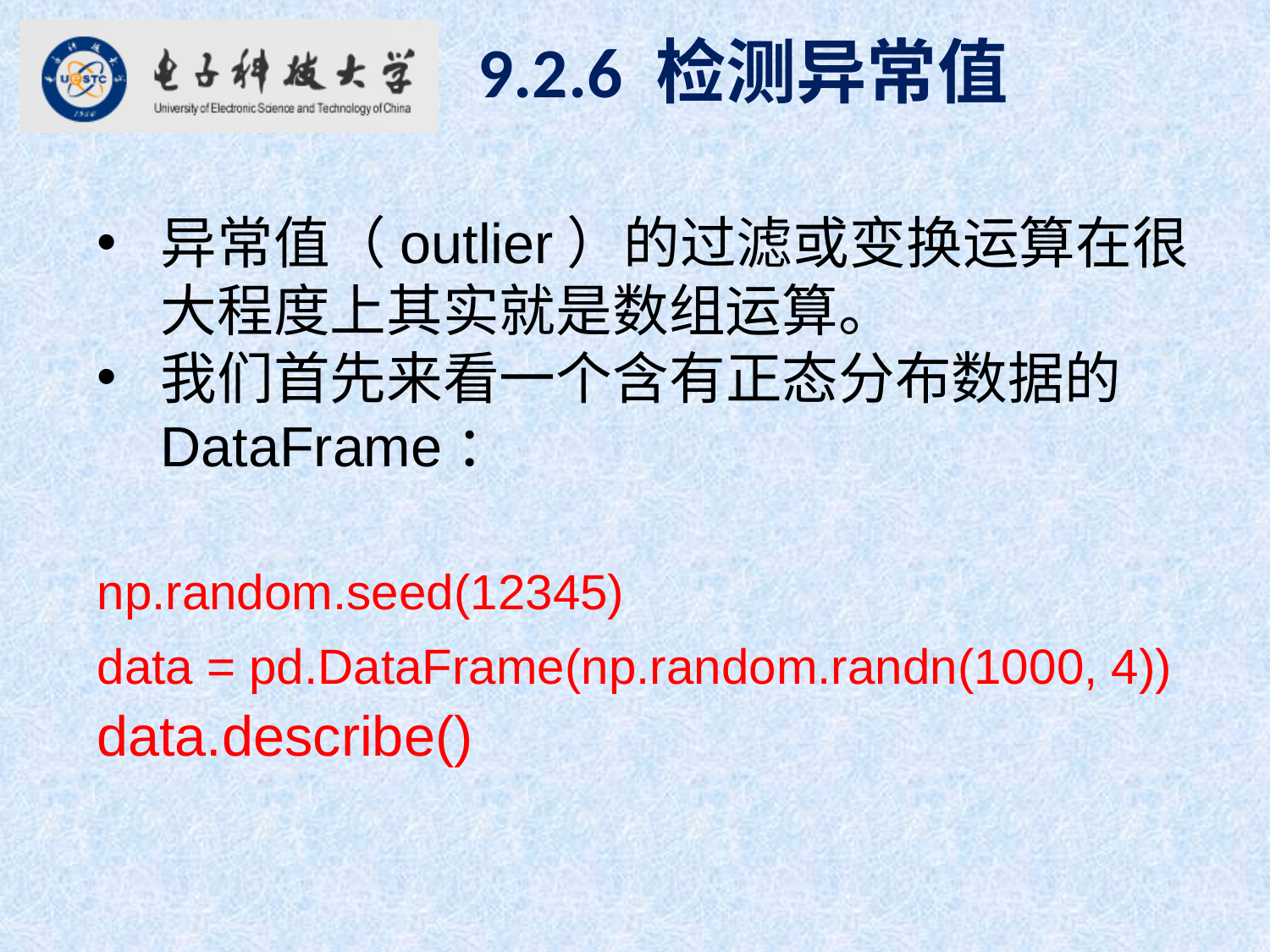

9.2.6 检测异常值
异常值（outlier）的过滤或变换运算在很大程度上其实就是数组运算。
我们首先来看一个含有正态分布数据的DataFrame：

np.random.seed(12345)
data = pd.DataFrame(np.random.randn(1000, 4))
data.describe()